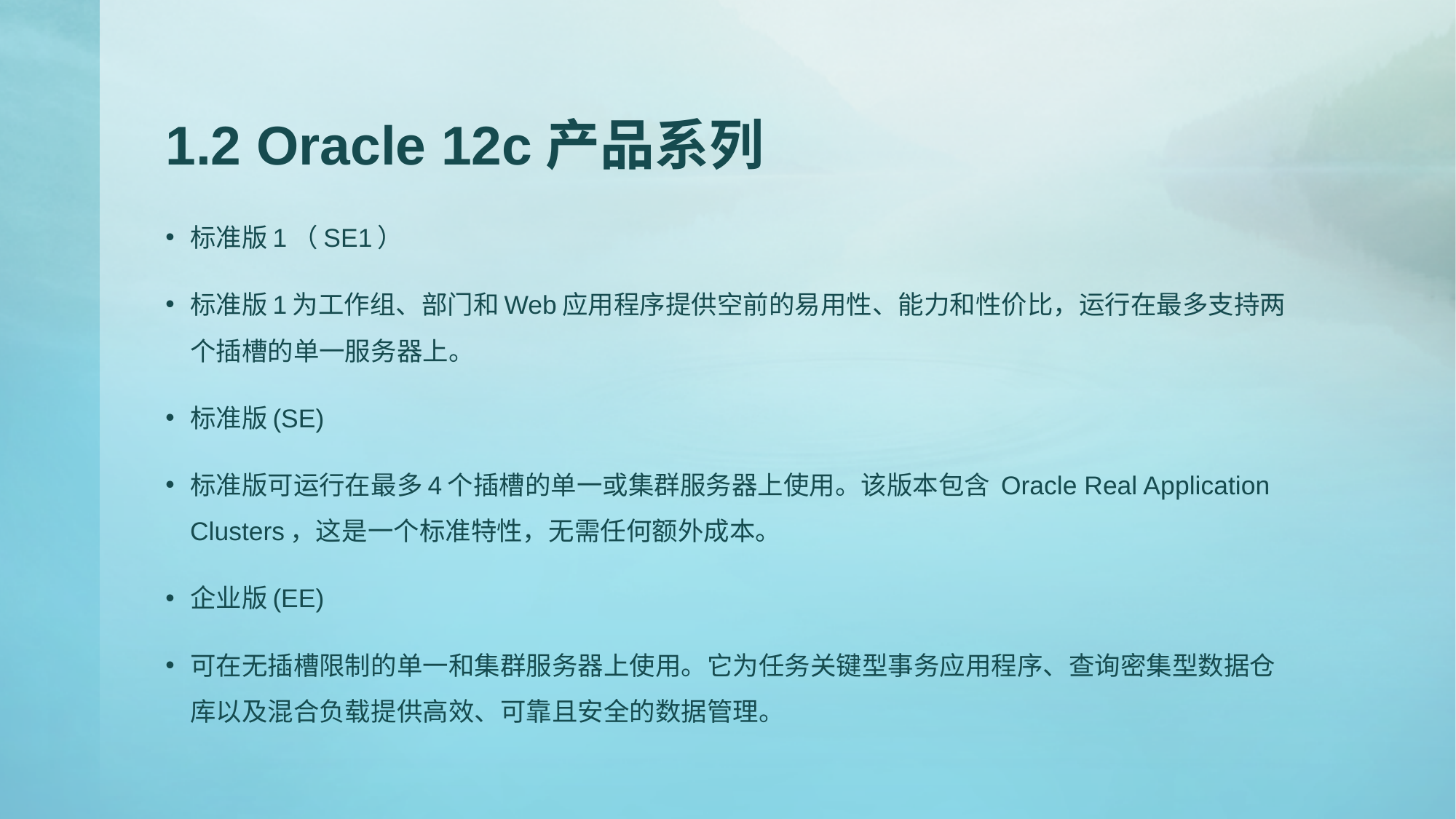

# 1.2 Oracle 12c产品系列
标准版1（SE1）
标准版1为工作组、部门和Web应用程序提供空前的易用性、能力和性价比，运行在最多支持两个插槽的单一服务器上。
标准版(SE)
标准版可运行在最多4个插槽的单一或集群服务器上使用。该版本包含 Oracle Real Application Clusters，这是一个标准特性，无需任何额外成本。
企业版(EE)
可在无插槽限制的单一和集群服务器上使用。它为任务关键型事务应用程序、查询密集型数据仓库以及混合负载提供高效、可靠且安全的数据管理。